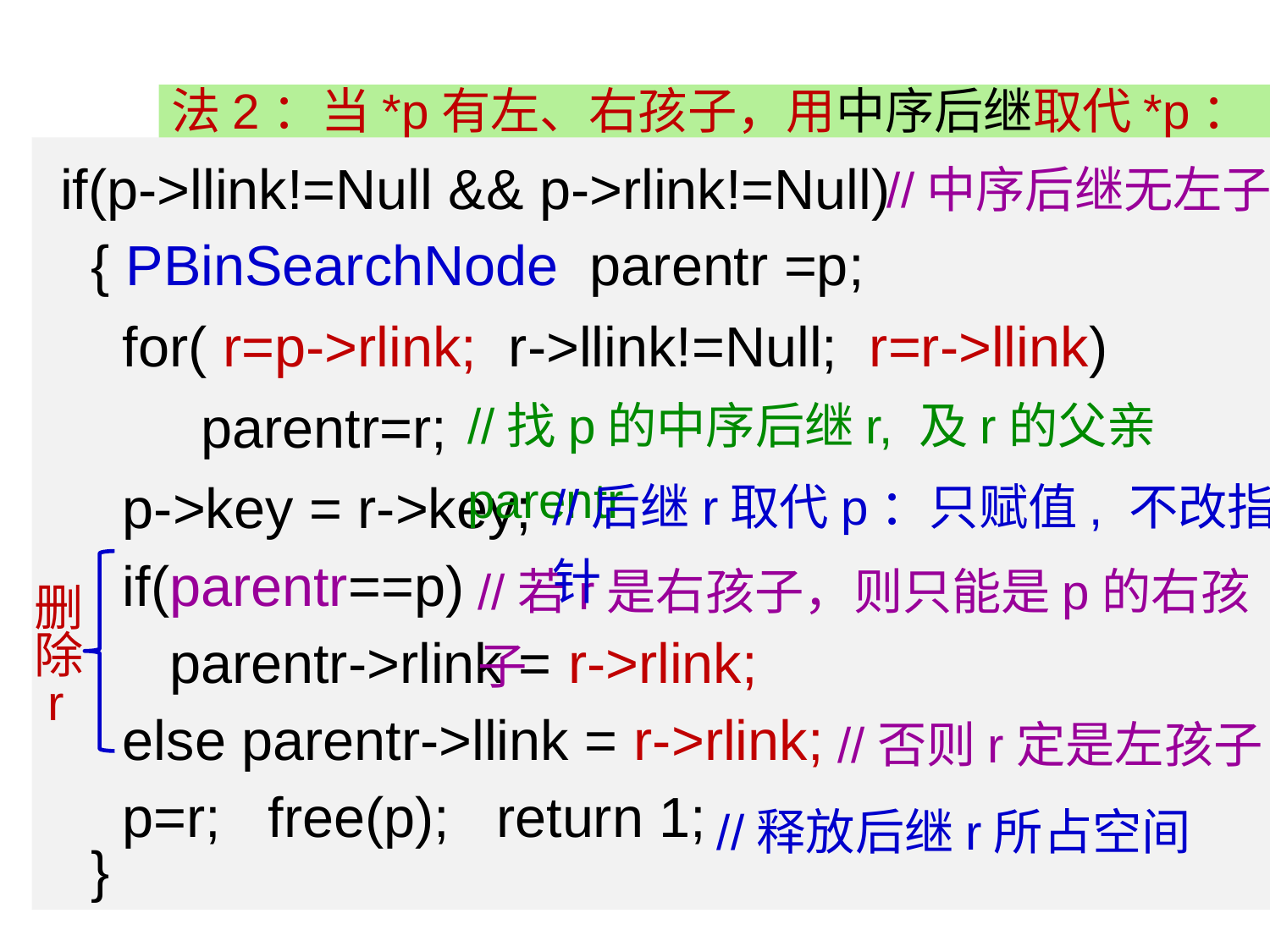

法2：当*p有左、右孩子，用中序后继取代*p：

 if(p->llink!=Null && p->rlink!=Null)
   { PBinSearchNode  parentr =p;
     for( r=p->rlink;  r->llink!=Null;  r=r->llink)
          parentr=r;
     p->key = r->key;
     if(parentr==p)
        parentr->rlink = r->rlink;
     else parentr->llink = r->rlink;
     p=r;   free(p);   return 1;
   }
//中序后继无左子
//找p的中序后继r, 及r的父亲parentr
//后继r取代p：只赋值, 不改指针
//若r是右孩子，则只能是p的右孩子

删
除
 r
//否则r定是左孩子
//释放后继r所占空间